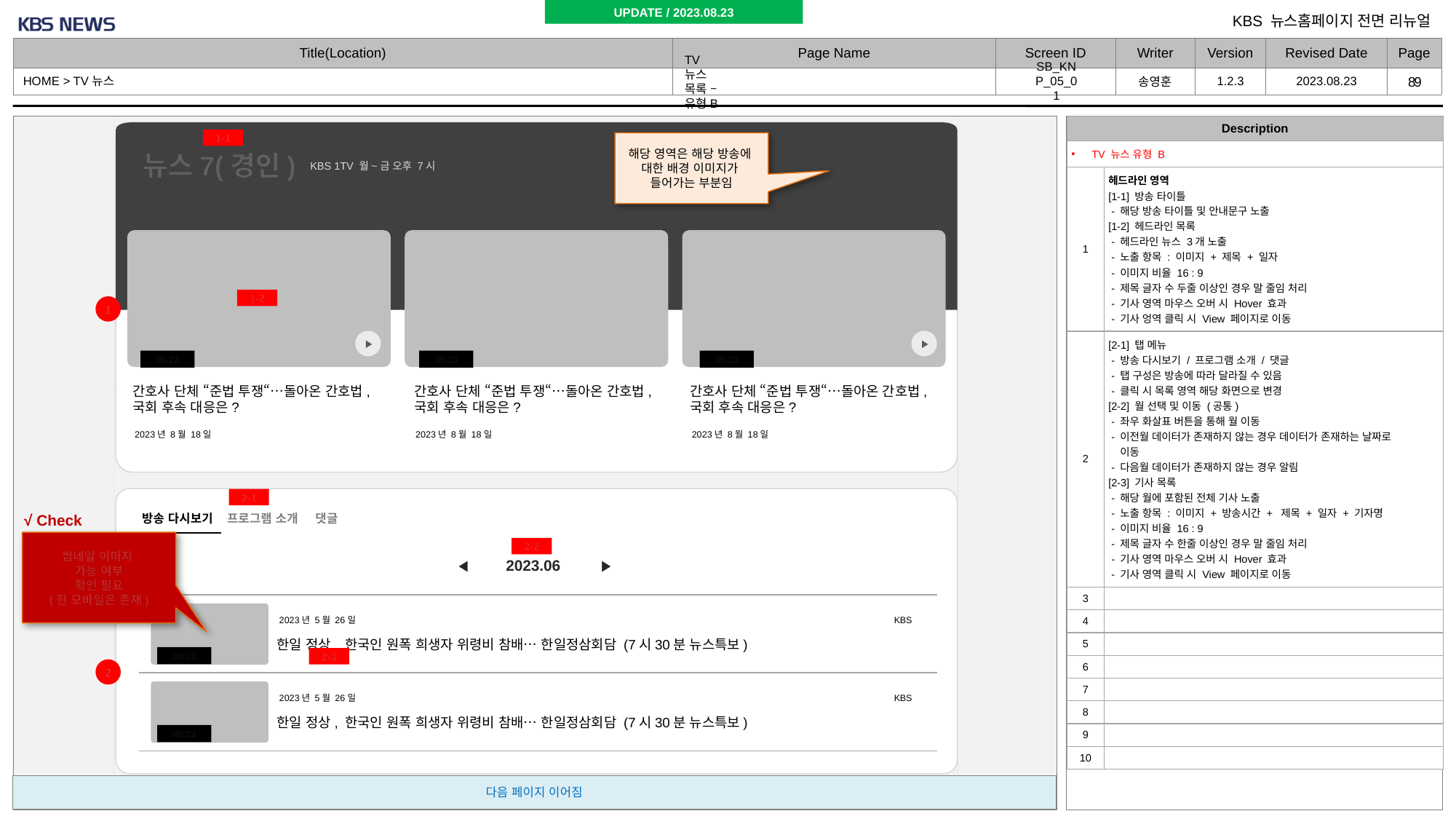

UPDATE / 2023.08.23
HOME > TV뉴스
SB_KNP_05_01
# TV 뉴스 목록 – 유형B
| Description |  |
| --- | --- |
| TV 뉴스 유형 B |  |
| 1 | 헤드라인 영역 [1-1] 방송 타이틀 - 해당 방송 타이틀 및 안내문구 노출 [1-2] 헤드라인 목록 - 헤드라인 뉴스 3개 노출 - 노출 항목 : 이미지 + 제목 + 일자 - 이미지 비율 16 : 9 - 제목 글자 수 두줄 이상인 경우 말 줄임 처리 - 기사 영역 마우스 오버 시 Hover 효과 - 기사 엉역 클릭 시 View 페이지로 이동 |
| 2 | [2-1] 탭 메뉴 - 방송 다시보기 / 프로그램 소개 / 댓글 - 탭 구성은 방송에 따라 달라질 수 있음 - 클릭 시 목록 영역 해당 화면으로 변경 [2-2] 월 선택 및 이동 (공통) - 좌우 화살표 버튼을 통해 월 이동 - 이전월 데이터가 존재하지 않는 경우 데이터가 존재하는 날짜로 이동 - 다음월 데이터가 존재하지 않는 경우 알림 [2-3] 기사 목록 - 해당 월에 포함된 전체 기사 노출 - 노출 항목 : 이미지 + 방송시간 + 제목 + 일자 + 기자명 - 이미지 비율 16 : 9 - 제목 글자 수 한줄 이상인 경우 말 줄임 처리 - 기사 영역 마우스 오버 시 Hover 효과 - 기사 영역 클릭 시 View 페이지로 이동 |
| 3 |  |
| 4 |  |
| 5 |  |
| 6 |  |
| 7 |  |
| 8 |  |
| 9 |  |
| 10 |  |

1-1
해당 영역은 해당 방송에
대한 배경 이미지가
들어가는 부분임
뉴스7(경인)
KBS 1TV 월~금 오후 7시

1-2
1
 ▶
 ▶
09:23
09:23
09:23
간호사 단체 “준법 투쟁“…돌아온 간호법, 국회 후속 대응은?
간호사 단체 “준법 투쟁“…돌아온 간호법, 국회 후속 대응은?
간호사 단체 “준법 투쟁“…돌아온 간호법, 국회 후속 대응은?
2023년 8월 18일
2023년 8월 18일
2023년 8월 18일

2-1
방송 다시보기    프로그램 소개     댓글
√ Check
썸네일 이미지
가능 여부
확인 필요
(현 모바일은 존재)
2-2
◀
2023.06
▶

2023년 5월 26일
KBS
한일 정상, 한국인 원폭 희생자 위령비 참배… 한일정삼회담 (7시30분 뉴스특보)
09:23
2-3
2

2023년 5월 26일
KBS
한일 정상, 한국인 원폭 희생자 위령비 참배… 한일정삼회담 (7시30분 뉴스특보)
09:23